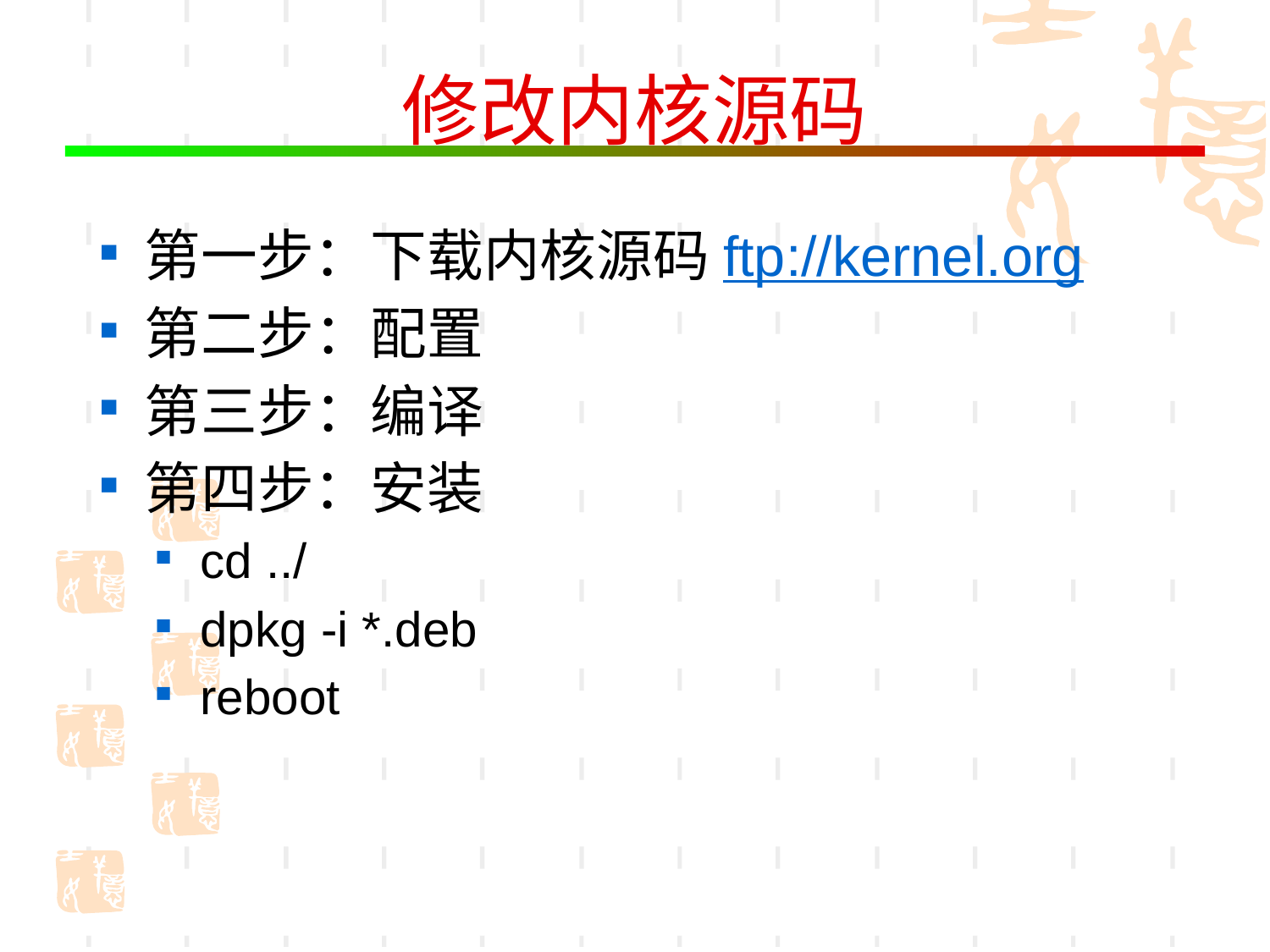

# 修改内核源码
第一步：下载内核源码ftp://kernel.org
第二步：配置
第三步：编译
第四步：安装
cd ../
dpkg -i *.deb
reboot